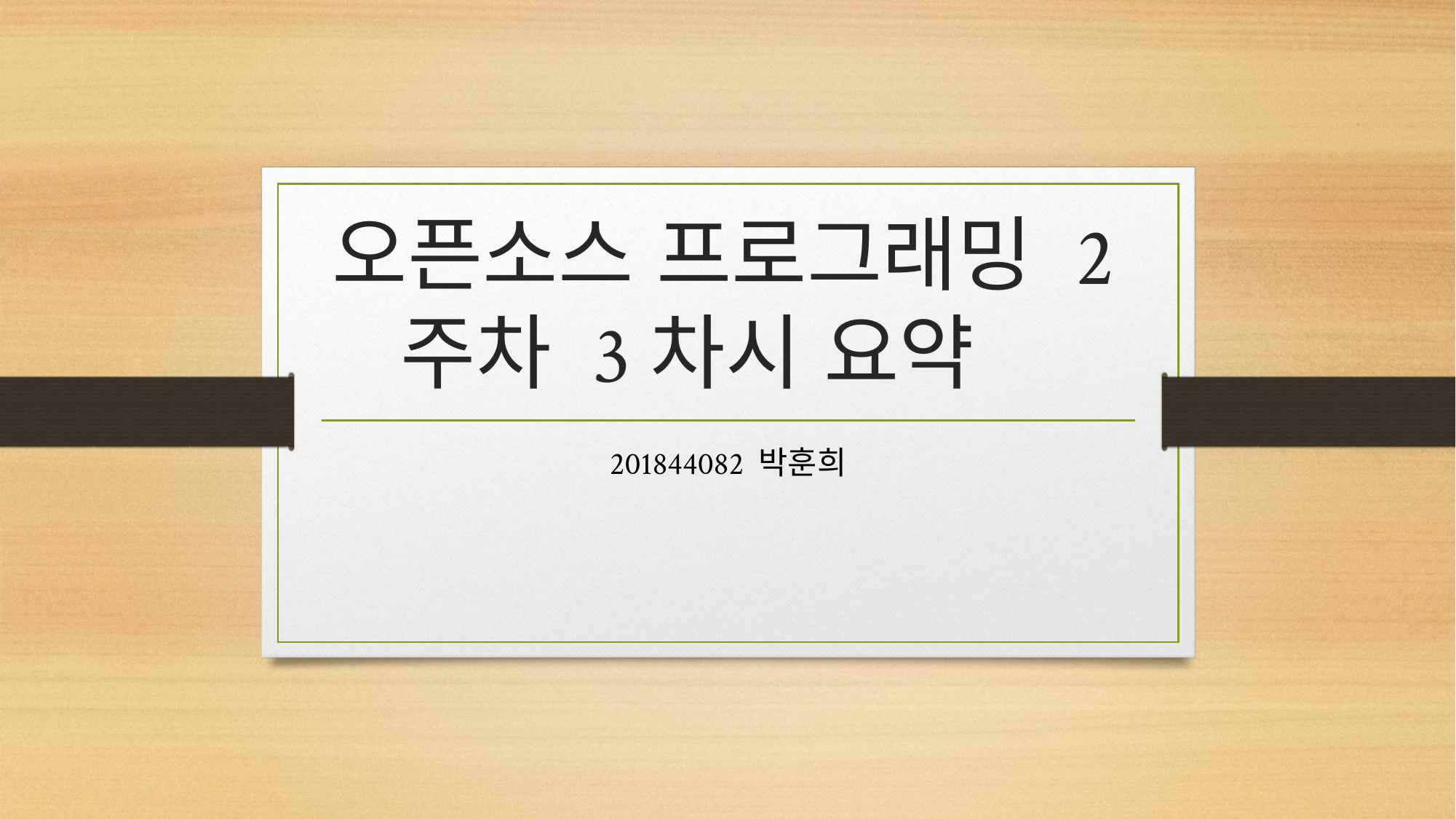

# 오픈소스 프로그래밍 2주차 3차시 요약
201844082 박훈희